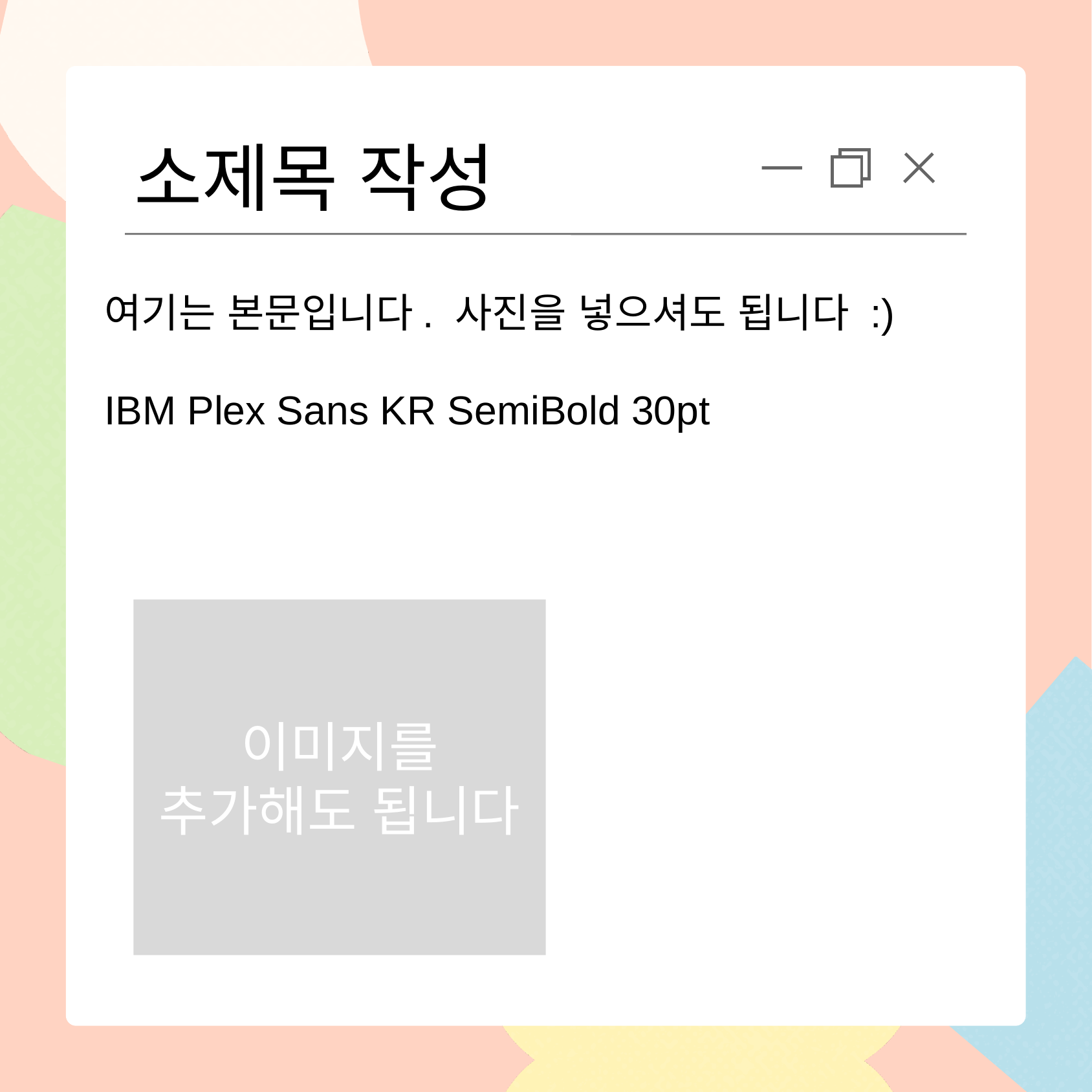

소제목 작성

여기는 본문입니다. 사진을 넣으셔도 됩니다 :)

IBM Plex Sans KR SemiBold 30pt
이미지를 추가해도 됩니다